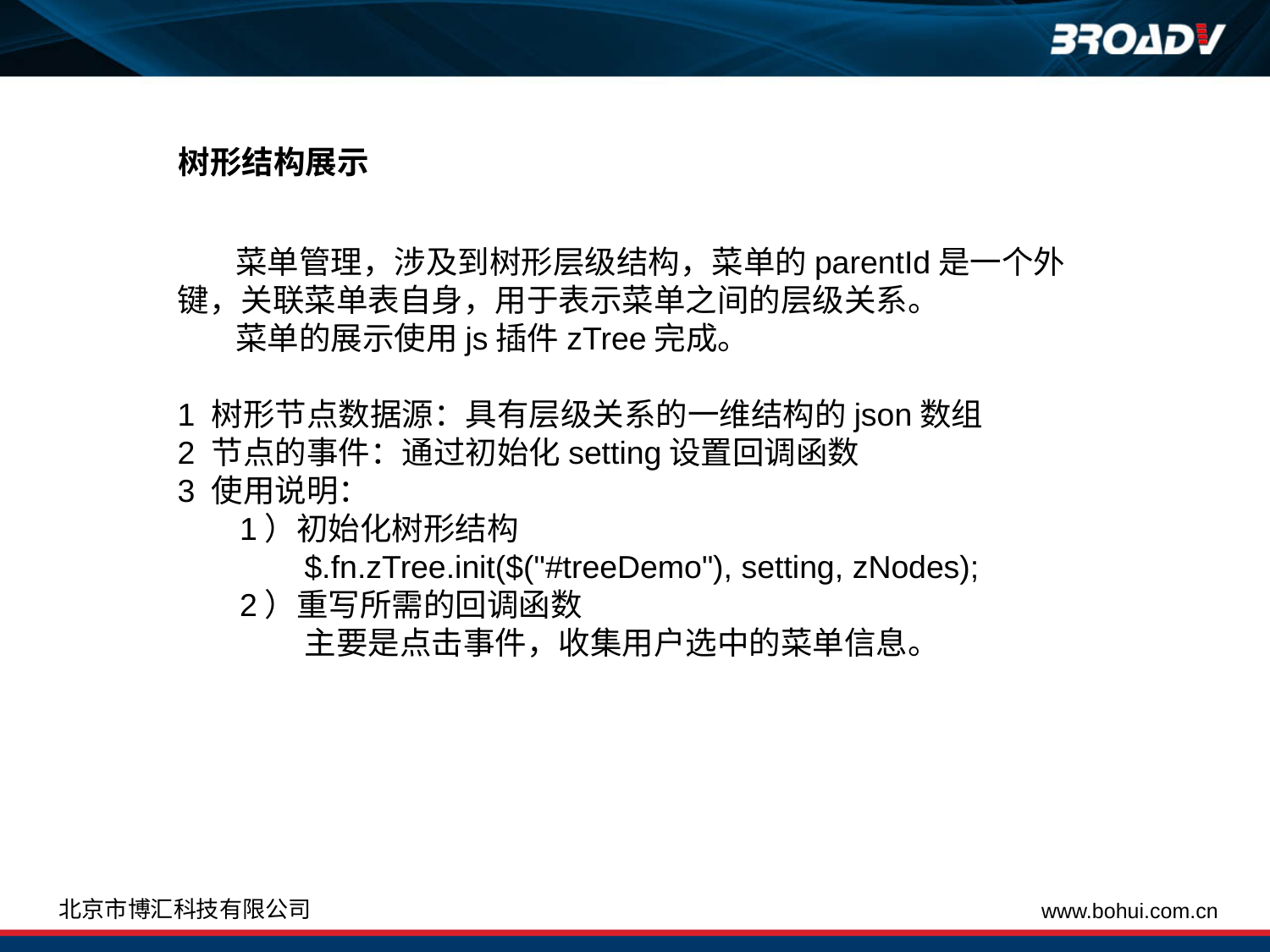

树形结构展示
       菜单管理，涉及到树形层级结构，菜单的parentId是一个外键，关联菜单表自身，用于表示菜单之间的层级关系。
       菜单的展示使用js插件zTree完成。

1 树形节点数据源：具有层级关系的一维结构的json数组
2 节点的事件：通过初始化setting设置回调函数
3 使用说明：
       1）初始化树形结构
	$.fn.zTree.init($("#treeDemo"), setting, zNodes);
       2）重写所需的回调函数
	主要是点击事件，收集用户选中的菜单信息。